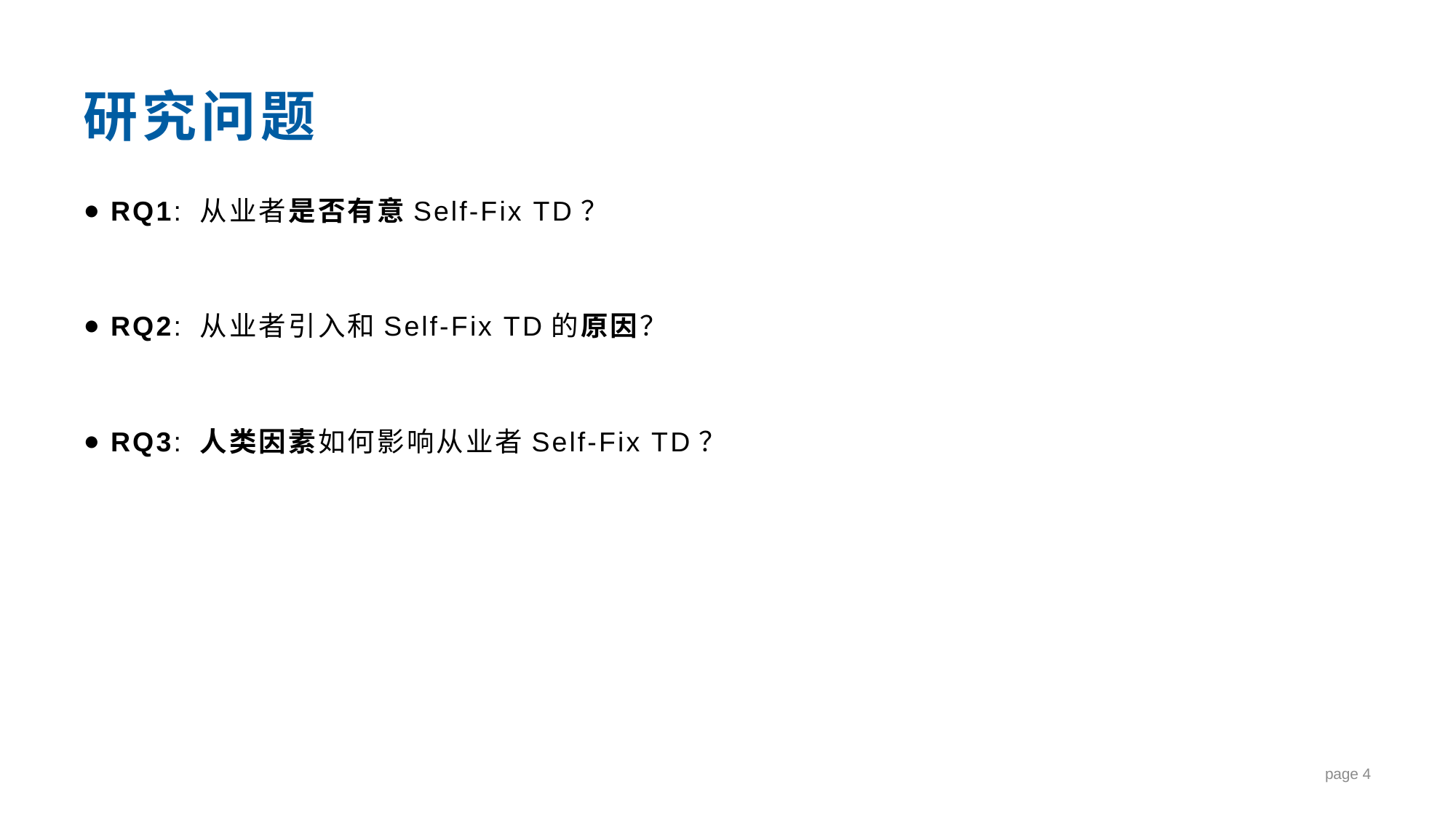

# 研究问题
RQ1: 从业者是否有意Self-Fix TD？

RQ2: 从业者引入和Self-Fix TD的原因？

RQ3: 人类因素如何影响从业者Self-Fix TD？
page 4